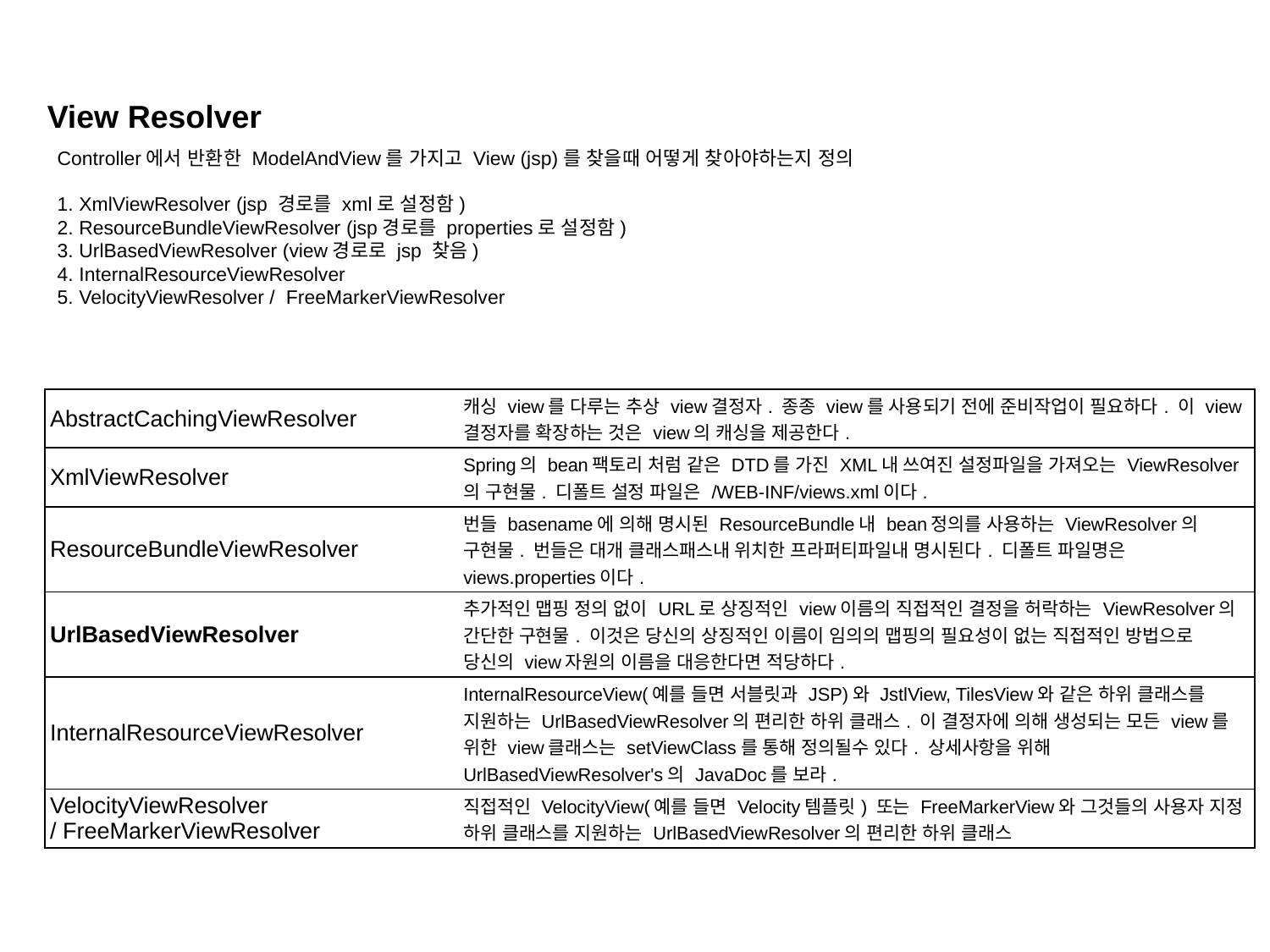

View Resolver

Controller에서 반환한 ModelAndView를 가지고 View (jsp)를 찾을때 어떻게 찾아야하는지 정의

1. XmlViewResolver (jsp 경로를 xml로 설정함)
2. ResourceBundleViewResolver (jsp경로를 properties로 설정함)
3. UrlBasedViewResolver (view경로로 jsp 찾음)
4. InternalResourceViewResolver
5. VelocityViewResolver /  FreeMarkerViewResolver
| AbstractCachingViewResolver | 캐싱 view를 다루는 추상 view결정자. 종종 view를 사용되기 전에 준비작업이 필요하다. 이 view결정자를 확장하는 것은 view의 캐싱을 제공한다. |
| --- | --- |
| XmlViewResolver | Spring의 bean팩토리 처럼 같은 DTD를 가진 XML내 쓰여진 설정파일을 가져오는 ViewResolver의 구현물. 디폴트 설정 파일은 /WEB-INF/views.xml이다. |
| ResourceBundleViewResolver | 번들 basename에 의해 명시된 ResourceBundle내 bean정의를 사용하는 ViewResolver의 구현물. 번들은 대개 클래스패스내 위치한 프라퍼티파일내 명시된다. 디폴트 파일명은 views.properties이다. |
| UrlBasedViewResolver | 추가적인 맵핑 정의 없이 URL로 상징적인 view이름의 직접적인 결정을 허락하는 ViewResolver의 간단한 구현물. 이것은 당신의 상징적인 이름이 임의의 맵핑의 필요성이 없는 직접적인 방법으로 당신의 view자원의 이름을 대응한다면 적당하다. |
| InternalResourceViewResolver | InternalResourceView(예를 들면 서블릿과 JSP)와 JstlView, TilesView와 같은 하위 클래스를 지원하는 UrlBasedViewResolver의 편리한 하위 클래스. 이 결정자에 의해 생성되는 모든 view를 위한 view클래스는 setViewClass를 통해 정의될수 있다. 상세사항을 위해 UrlBasedViewResolver's의 JavaDoc를 보라. |
| VelocityViewResolver / FreeMarkerViewResolver | 직접적인 VelocityView(예를 들면 Velocity템플릿) 또는 FreeMarkerView와 그것들의 사용자 지정 하위 클래스를 지원하는 UrlBasedViewResolver의 편리한 하위 클래스 |